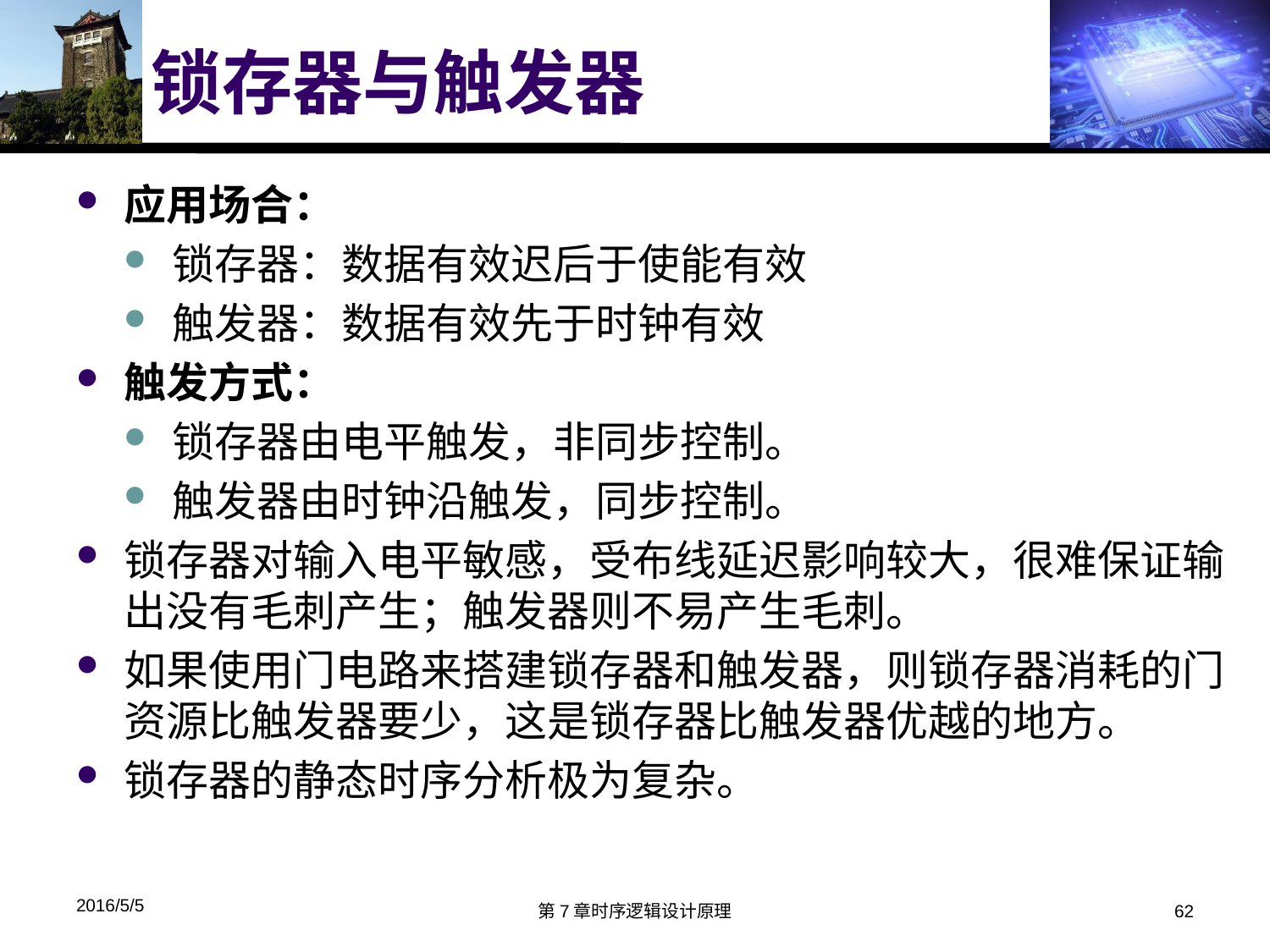

# 锁存器与触发器
应用场合：
锁存器：数据有效迟后于使能有效
触发器：数据有效先于时钟有效
触发方式：
锁存器由电平触发，非同步控制。
触发器由时钟沿触发，同步控制。
锁存器对输入电平敏感，受布线延迟影响较大，很难保证输出没有毛刺产生；触发器则不易产生毛刺。
如果使用门电路来搭建锁存器和触发器，则锁存器消耗的门资源比触发器要少，这是锁存器比触发器优越的地方。
锁存器的静态时序分析极为复杂。
2016/5/5
第7章时序逻辑设计原理
62